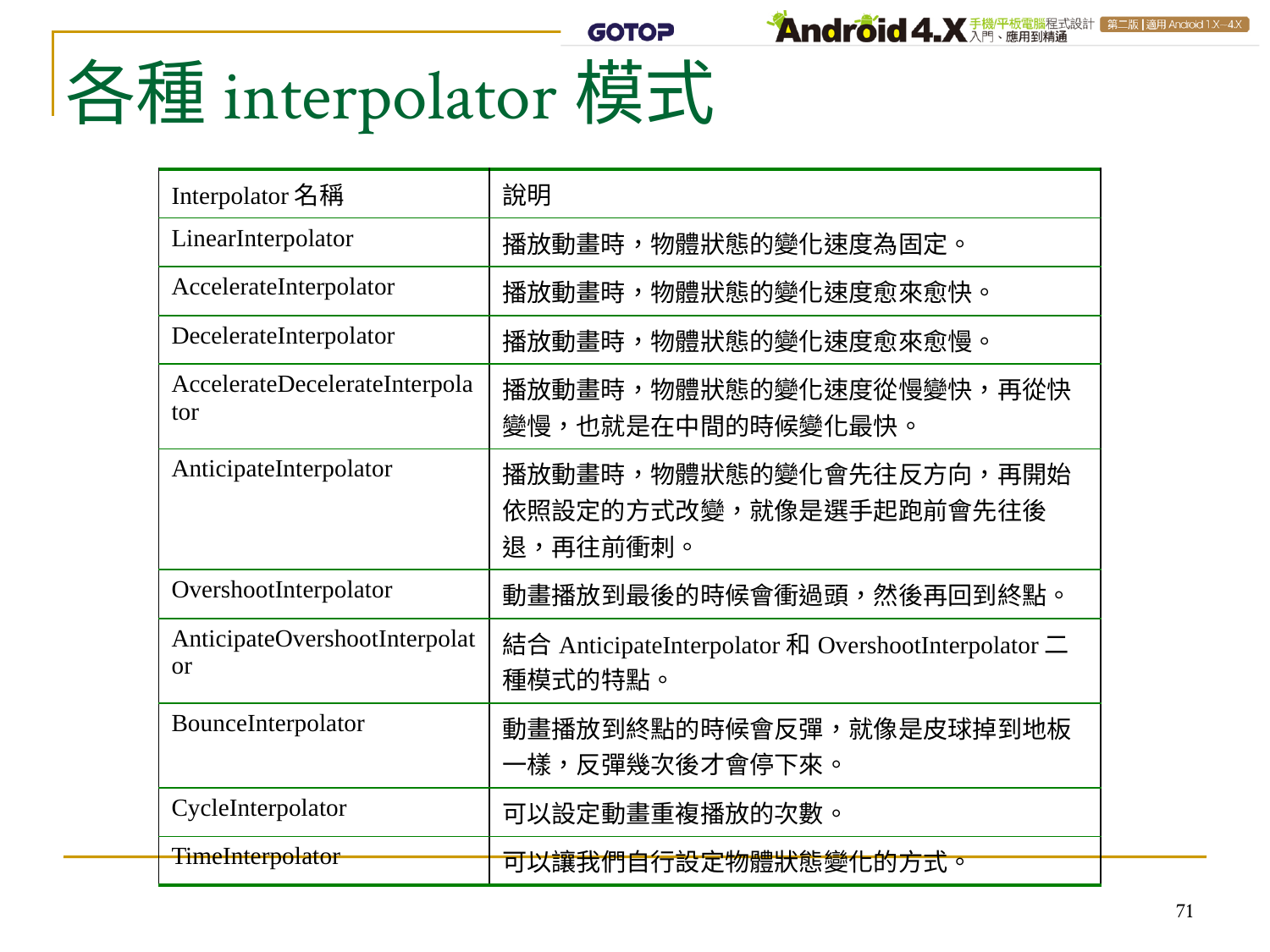

# 各種interpolator模式
| Interpolator名稱 | 說明 |
| --- | --- |
| LinearInterpolator | 播放動畫時，物體狀態的變化速度為固定。 |
| AccelerateInterpolator | 播放動畫時，物體狀態的變化速度愈來愈快。 |
| DecelerateInterpolator | 播放動畫時，物體狀態的變化速度愈來愈慢。 |
| AccelerateDecelerateInterpolator | 播放動畫時，物體狀態的變化速度從慢變快，再從快變慢，也就是在中間的時候變化最快。 |
| AnticipateInterpolator | 播放動畫時，物體狀態的變化會先往反方向，再開始依照設定的方式改變，就像是選手起跑前會先往後退，再往前衝刺。 |
| OvershootInterpolator | 動畫播放到最後的時候會衝過頭，然後再回到終點。 |
| AnticipateOvershootInterpolator | 結合AnticipateInterpolator和OvershootInterpolator二種模式的特點。 |
| BounceInterpolator | 動畫播放到終點的時候會反彈，就像是皮球掉到地板一樣，反彈幾次後才會停下來。 |
| CycleInterpolator | 可以設定動畫重複播放的次數。 |
| TimeInterpolator | 可以讓我們自行設定物體狀態變化的方式。 |
71